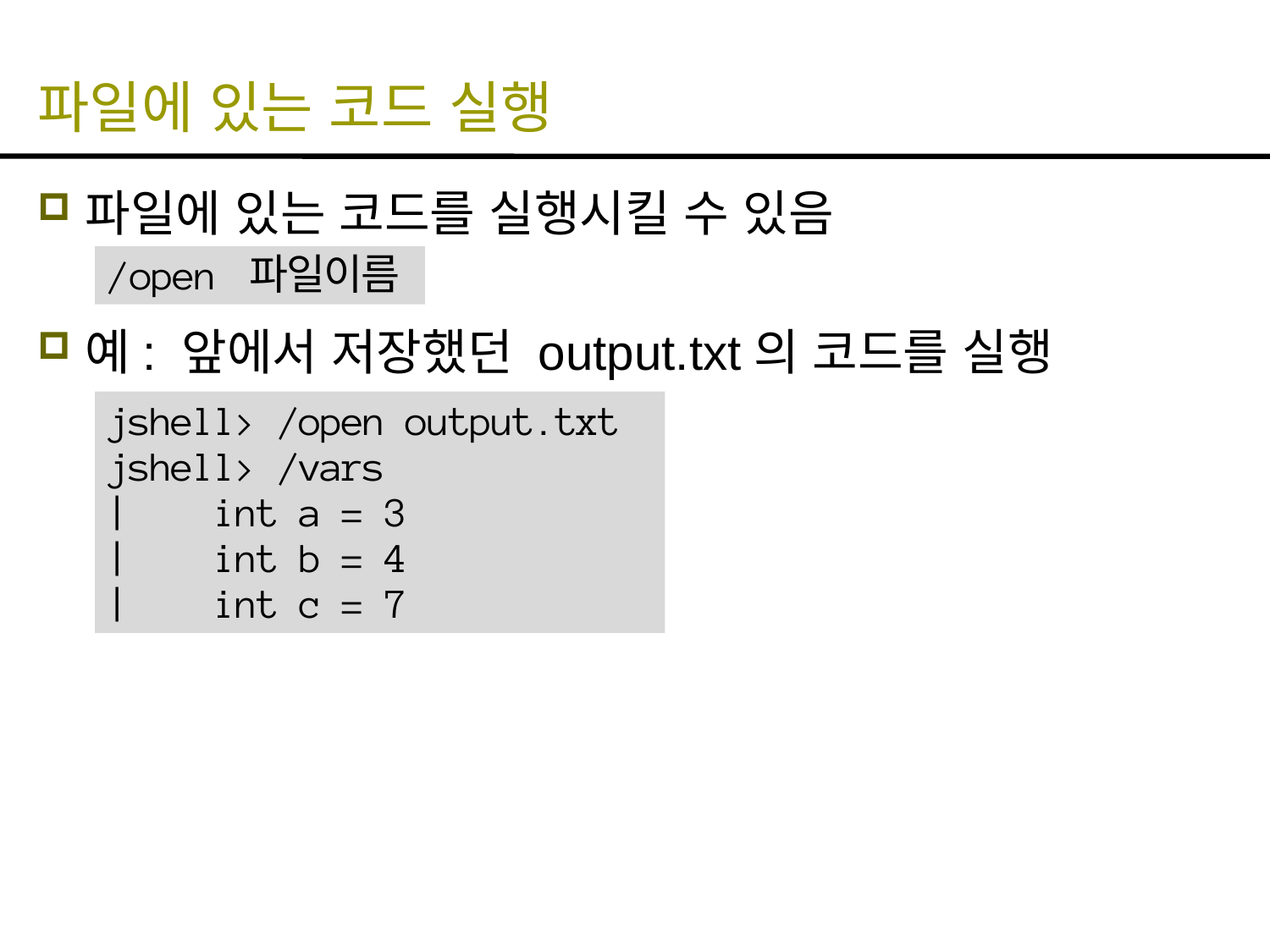

# 파일에 있는 코드 실행
파일에 있는 코드를 실행시킬 수 있음

예: 앞에서 저장했던 output.txt의 코드를 실행
/open 파일이름
jshell> /open output.txt
jshell> /vars
|    int a = 3
|    int b = 4
|    int c = 7